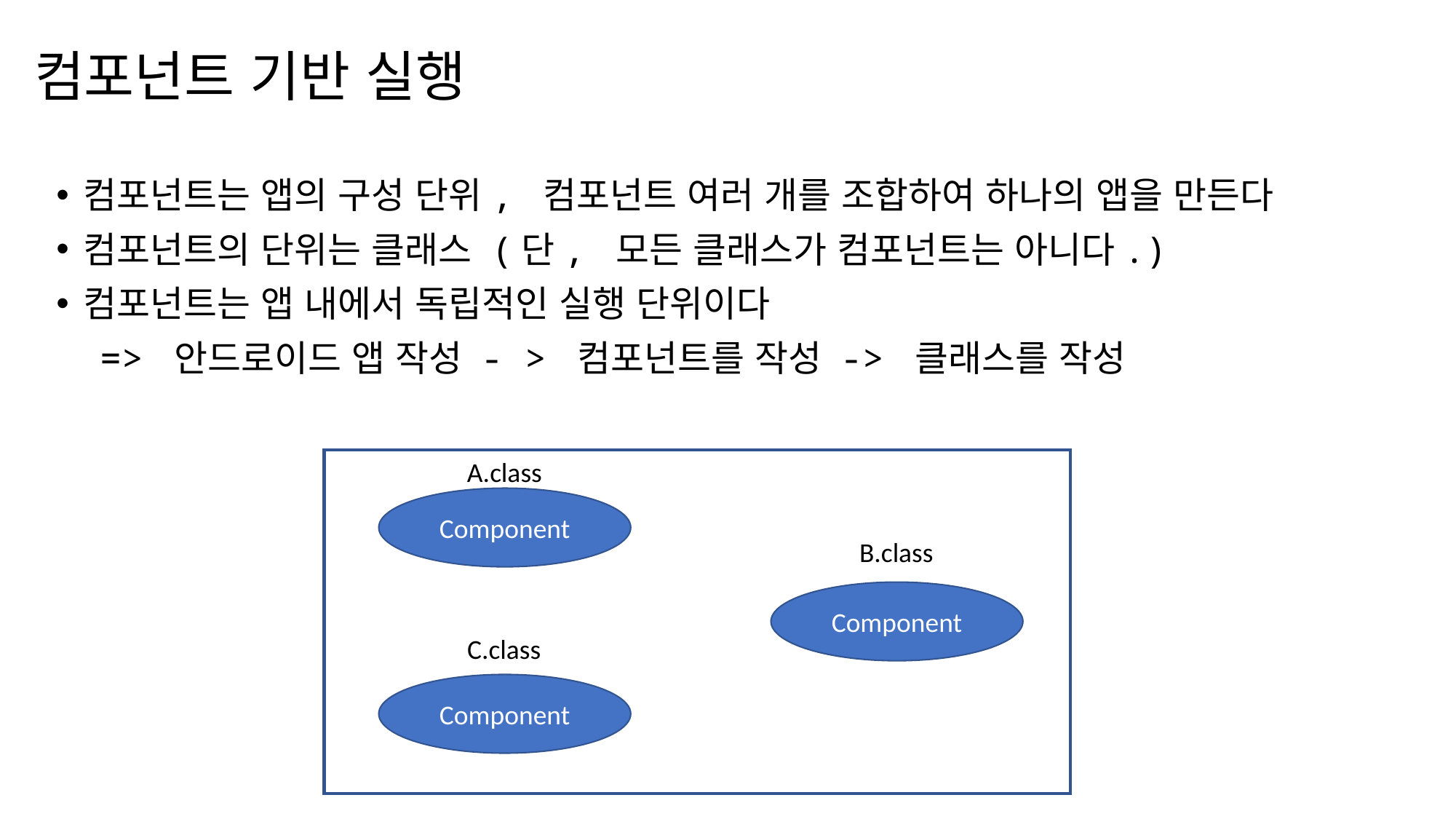

# 컴포넌트 기반 실행
컴포넌트는 앱의 구성 단위, 컴포넌트 여러 개를 조합하여 하나의 앱을 만든다
컴포넌트의 단위는 클래스 (단, 모든 클래스가 컴포넌트는 아니다.)
컴포넌트는 앱 내에서 독립적인 실행 단위이다
  => 안드로이드 앱 작성 - > 컴포넌트를 작성 -> 클래스를 작성

A.class
Component
B.class
Component
C.class
Component